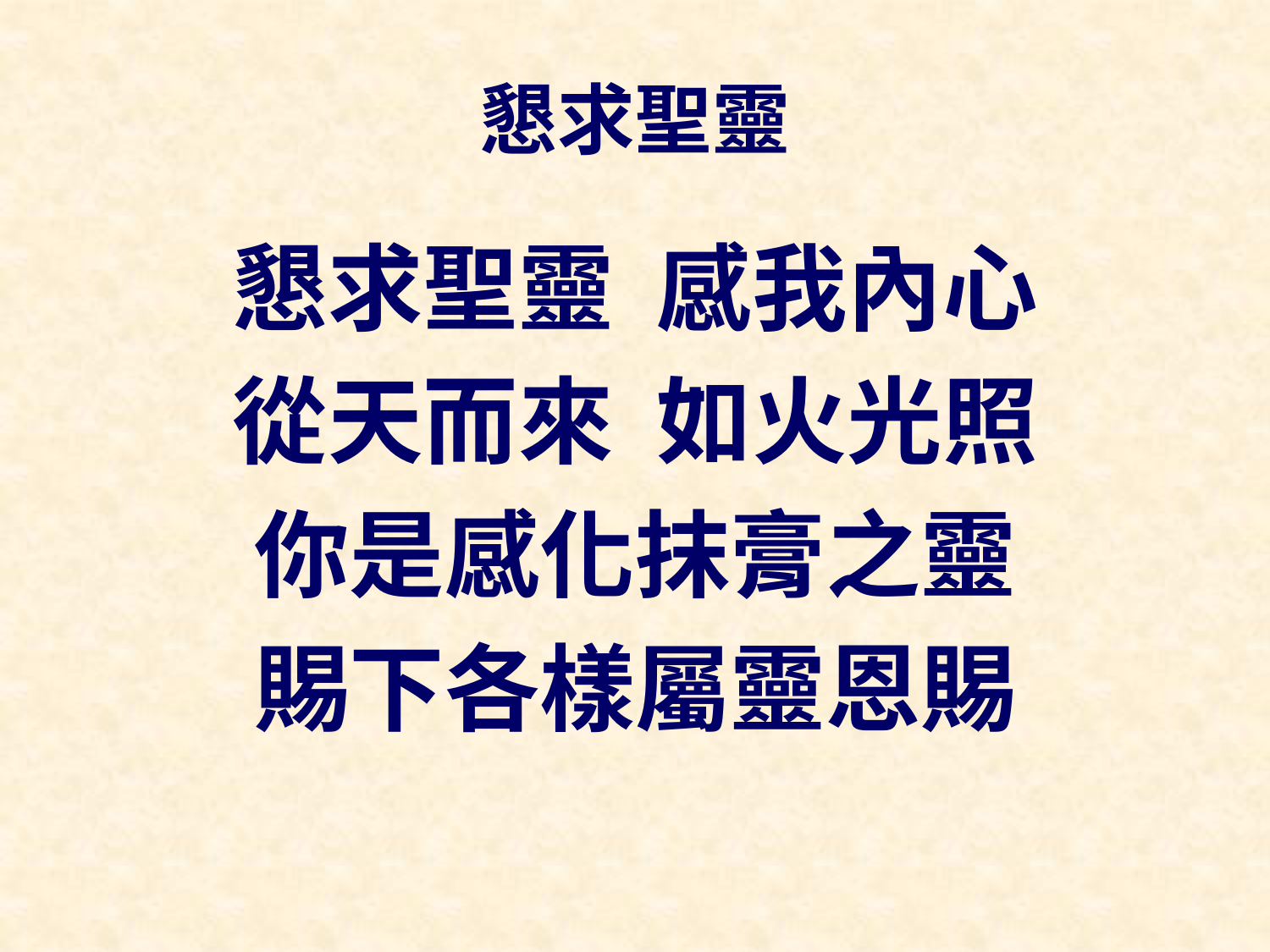

# 懇求聖靈
懇求聖靈  感我內心
從天而來  如火光照
你是感化抹膏之靈
賜下各樣屬靈恩賜